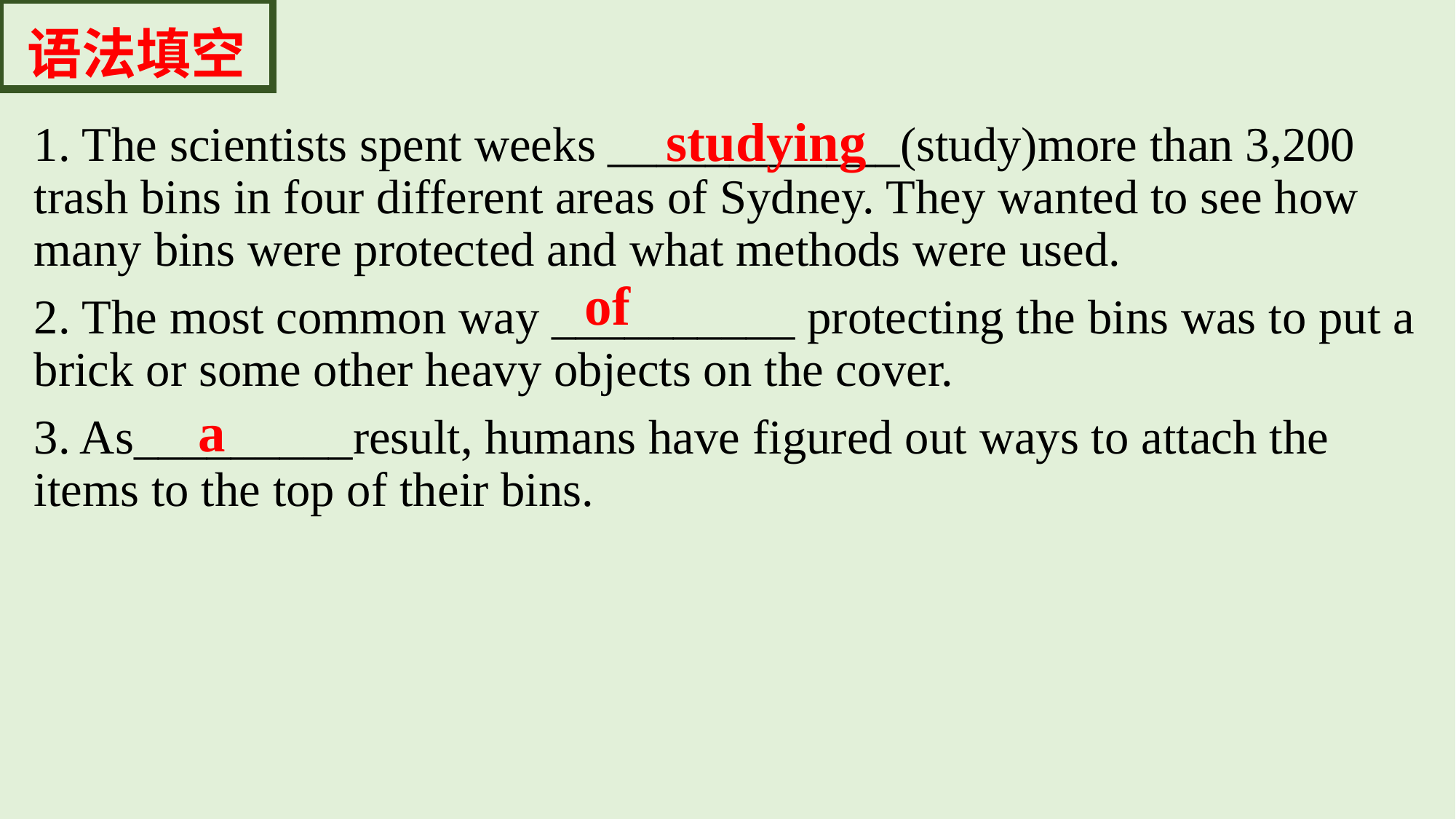

语法填空
studying
1. The scientists spent weeks ____________(study)more than 3,200 trash bins in four different areas of Sydney. They wanted to see how many bins were protected and what methods were used.
2. The most common way __________ protecting the bins was to put a brick or some other heavy objects on the cover.
3. As_________result, humans have figured out ways to attach the items to the top of their bins.
of
    a